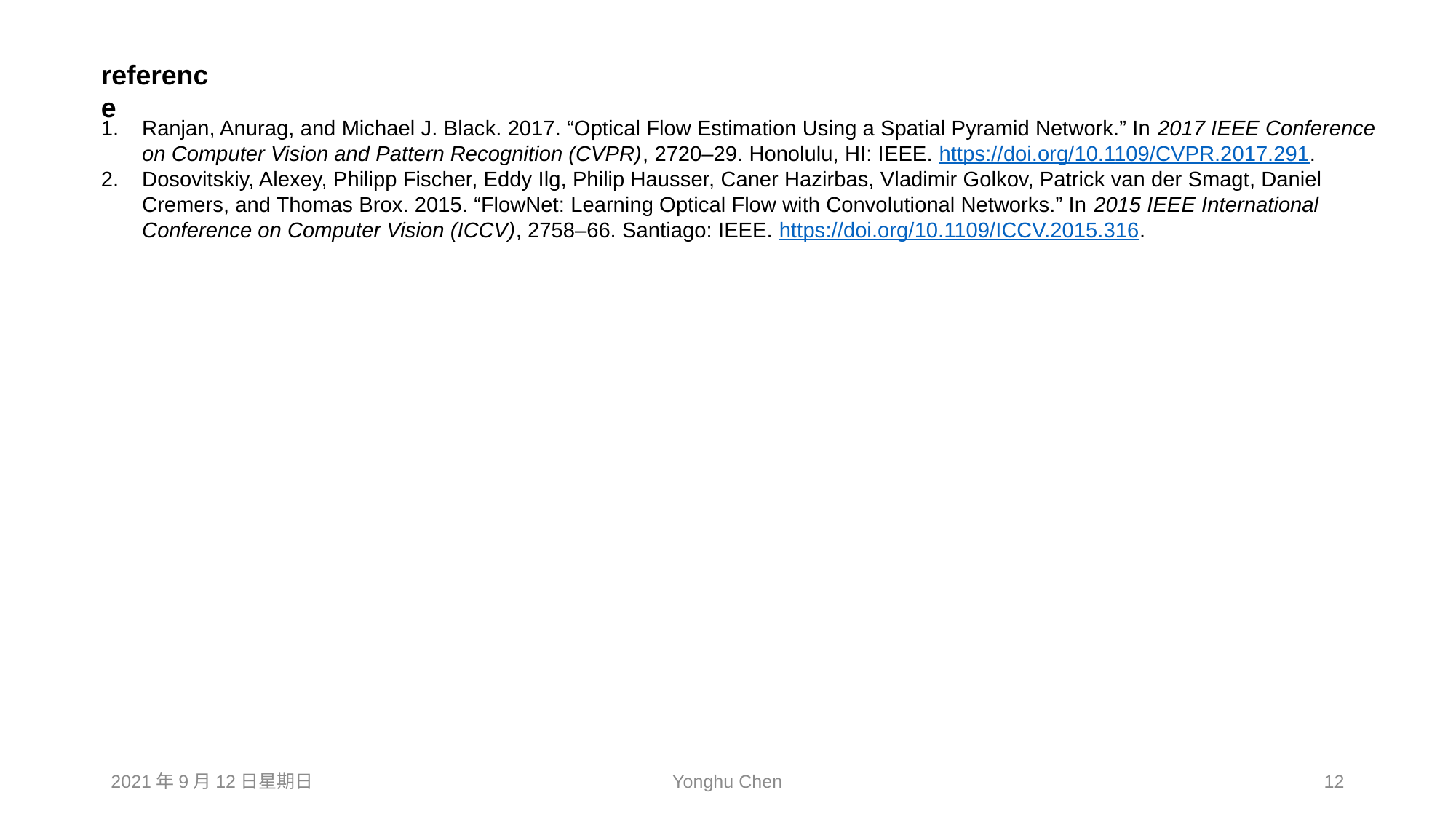

reference
Ranjan, Anurag, and Michael J. Black. 2017. “Optical Flow Estimation Using a Spatial Pyramid Network.” In 2017 IEEE Conference on Computer Vision and Pattern Recognition (CVPR), 2720–29. Honolulu, HI: IEEE. https://doi.org/10.1109/CVPR.2017.291.
Dosovitskiy, Alexey, Philipp Fischer, Eddy Ilg, Philip Hausser, Caner Hazirbas, Vladimir Golkov, Patrick van der Smagt, Daniel Cremers, and Thomas Brox. 2015. “FlowNet: Learning Optical Flow with Convolutional Networks.” In 2015 IEEE International Conference on Computer Vision (ICCV), 2758–66. Santiago: IEEE. https://doi.org/10.1109/ICCV.2015.316.

2021年9月12日星期日
Yonghu Chen
12